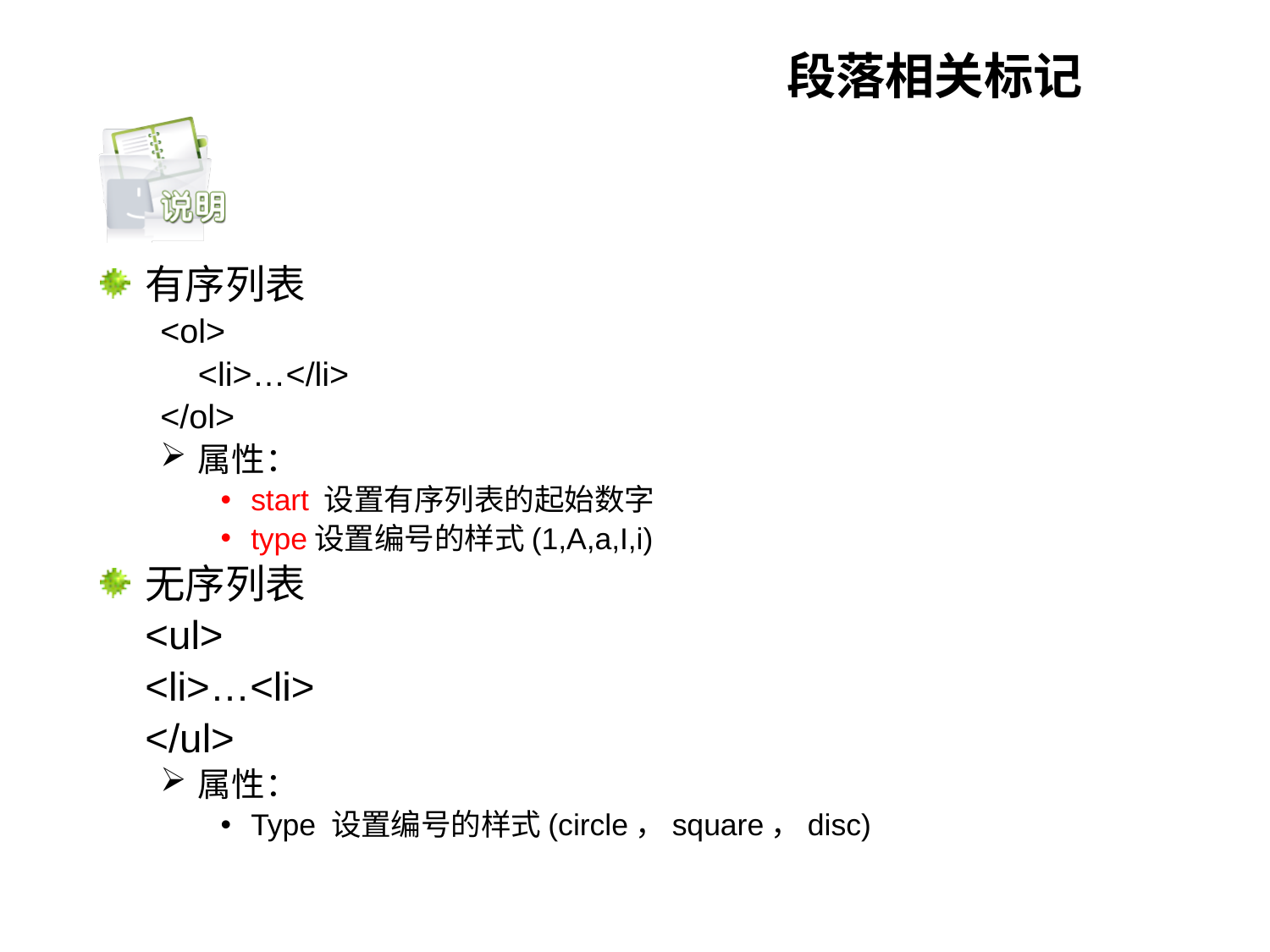

# 段落相关标记
有序列表
<ol>
		<li>…</li>
</ol>
属性：
start 设置有序列表的起始数字
type设置编号的样式(1,A,a,I,i)
无序列表
	<ul>
		<li>…<li>
	</ul>
属性：
Type 设置编号的样式(circle，square，disc)